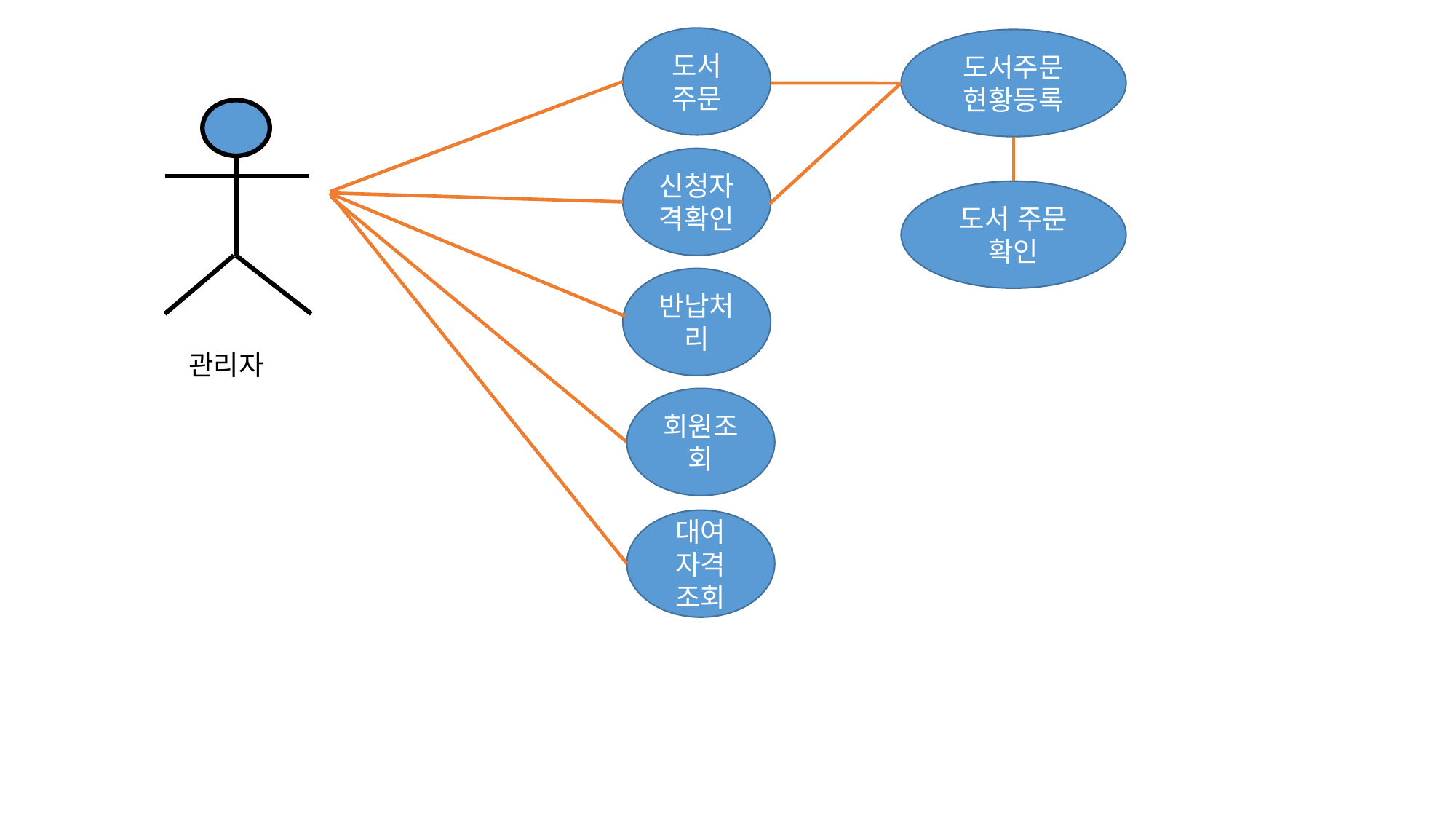

도서 주문
도서주문 현황등록

신청자격확인
도서 주문
확인
반납처리
관리자
회원조회
대여 자격 조회